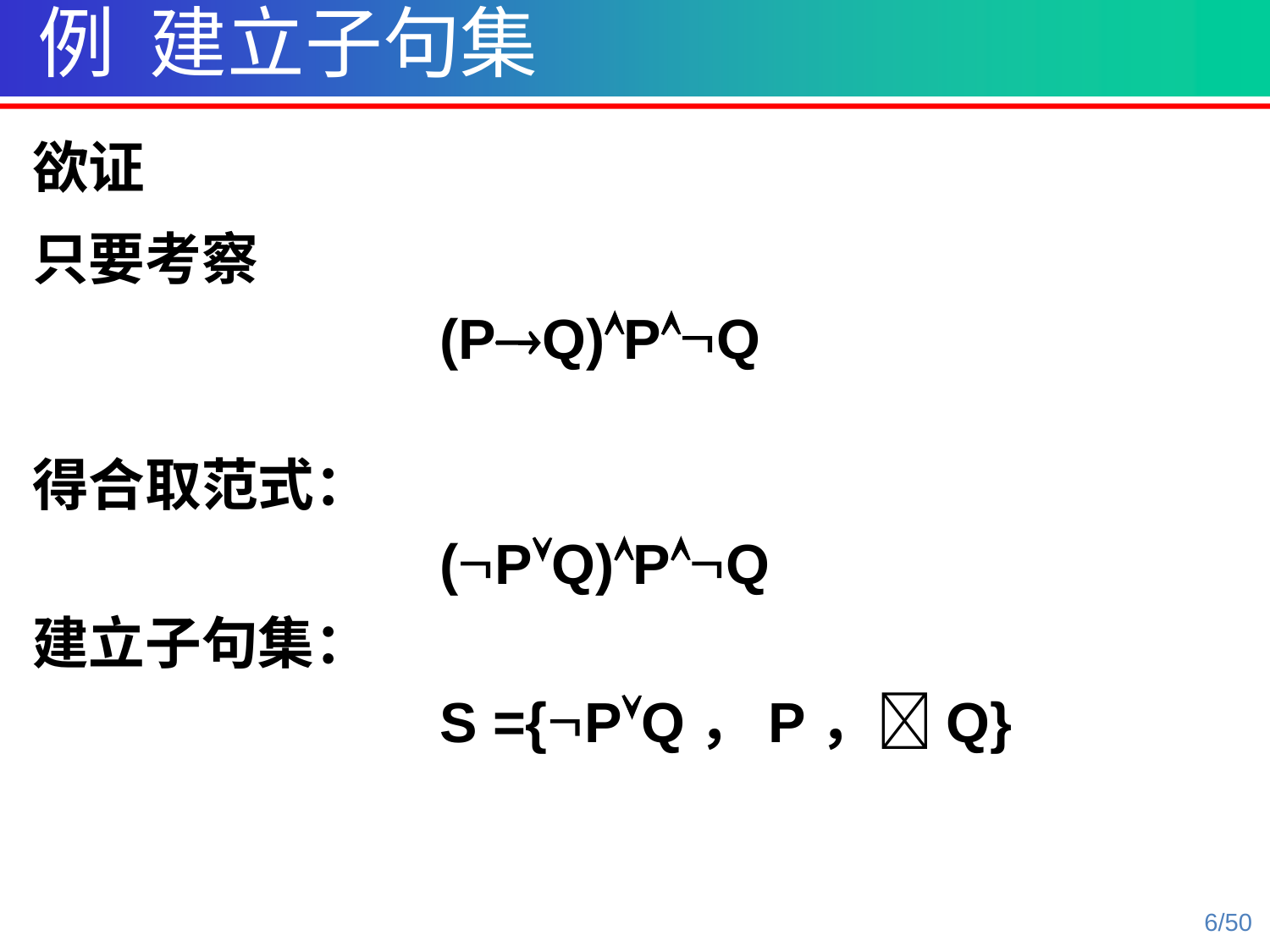

例  建立子句集
欲证
                 ((P→Q)∧P)→Q
只要考察
                          (P→Q)∧P∧¬Q
得合取范式：
                          (¬P∨Q)∧P∧¬Q
建立子句集：
                          S ={¬P∨Q，P，¬Q}
6/50